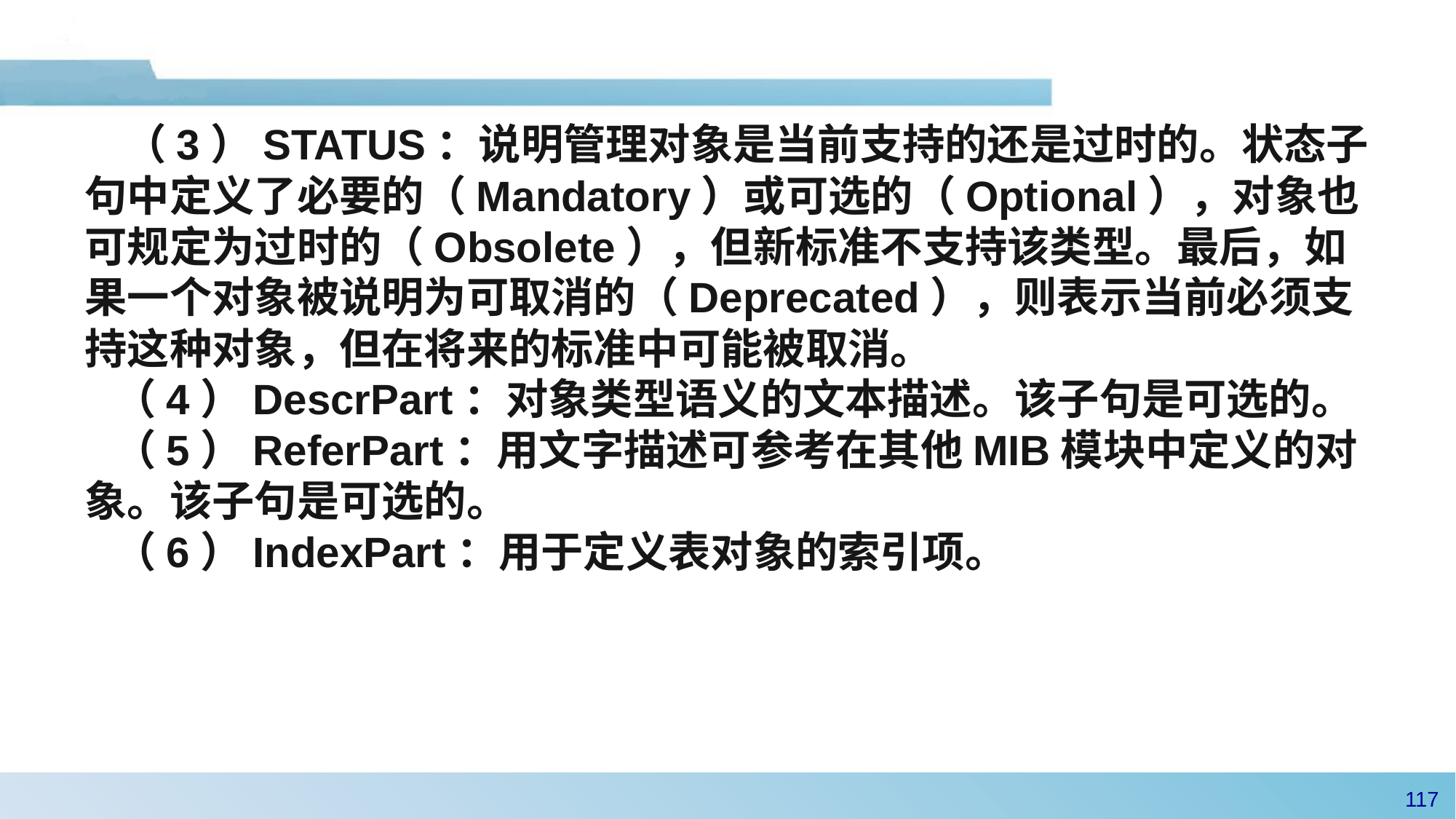

（3）STATUS：说明管理对象是当前支持的还是过时的。状态子句中定义了必要的（Mandatory）或可选的（Optional），对象也可规定为过时的（Obsolete），但新标准不支持该类型。最后，如果一个对象被说明为可取消的（Deprecated），则表示当前必须支持这种对象，但在将来的标准中可能被取消。
   （4）DescrPart：对象类型语义的文本描述。该子句是可选的。
   （5）ReferPart：用文字描述可参考在其他MIB模块中定义的对象。该子句是可选的。
   （6）IndexPart：用于定义表对象的索引项。
117